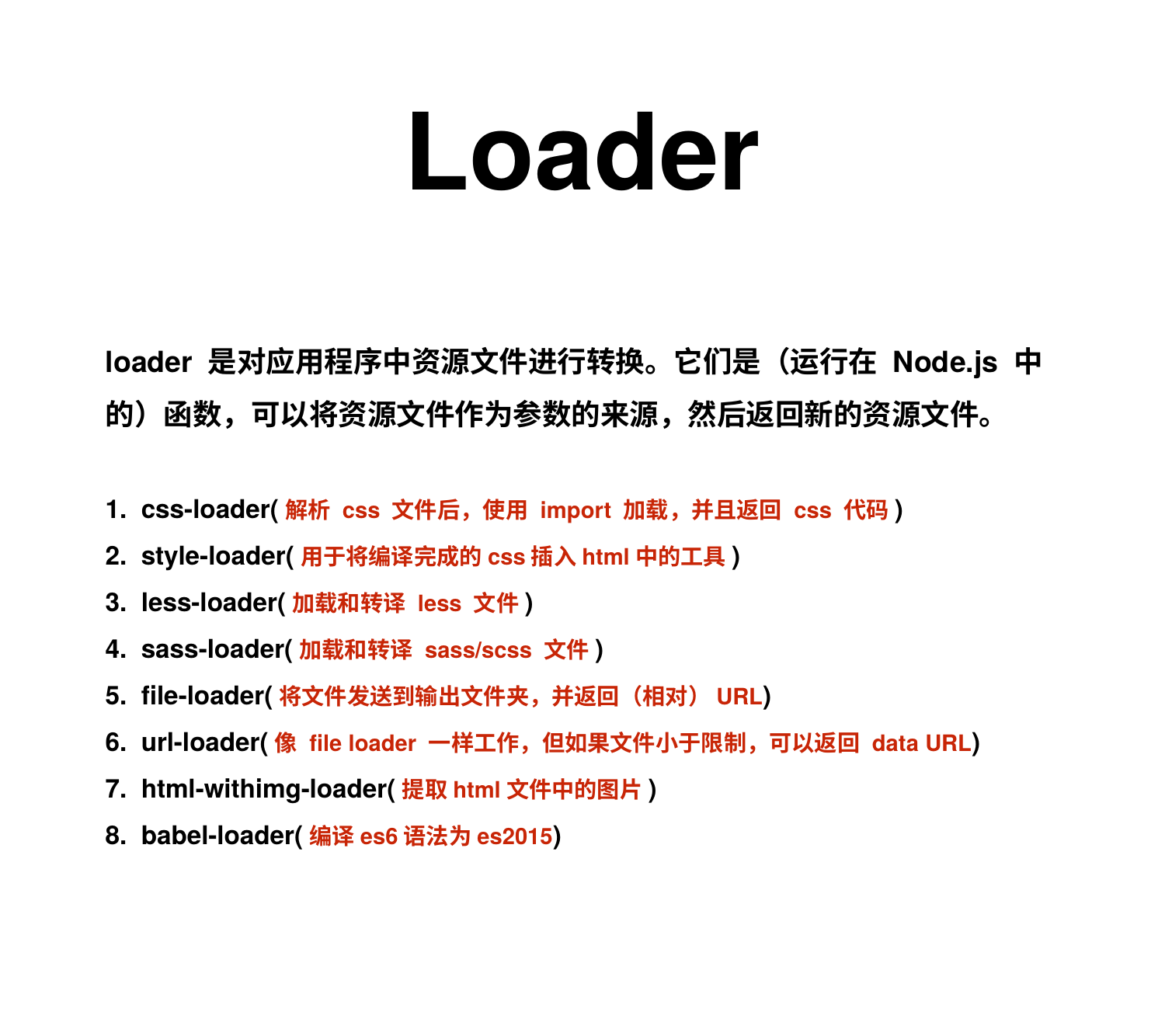

# Loader
loader 是对应用程序中资源文件进行转换。它们是（运行在 Node.js 中的）函数，可以将资源文件作为参数的来源，然后返回新的资源文件。

css-loader(解析 css 文件后，使用 import 加载，并且返回 css 代码)
style-loader(用于将编译完成的css插入html中的工具)
less-loader(加载和转译 less 文件)
sass-loader(加载和转译 sass/scss 文件)
file-loader(将文件发送到输出文件夹，并返回（相对）URL)
url-loader(像 file loader 一样工作，但如果文件小于限制，可以返回 data URL)
html-withimg-loader(提取html文件中的图片)
babel-loader(编译es6语法为es2015)